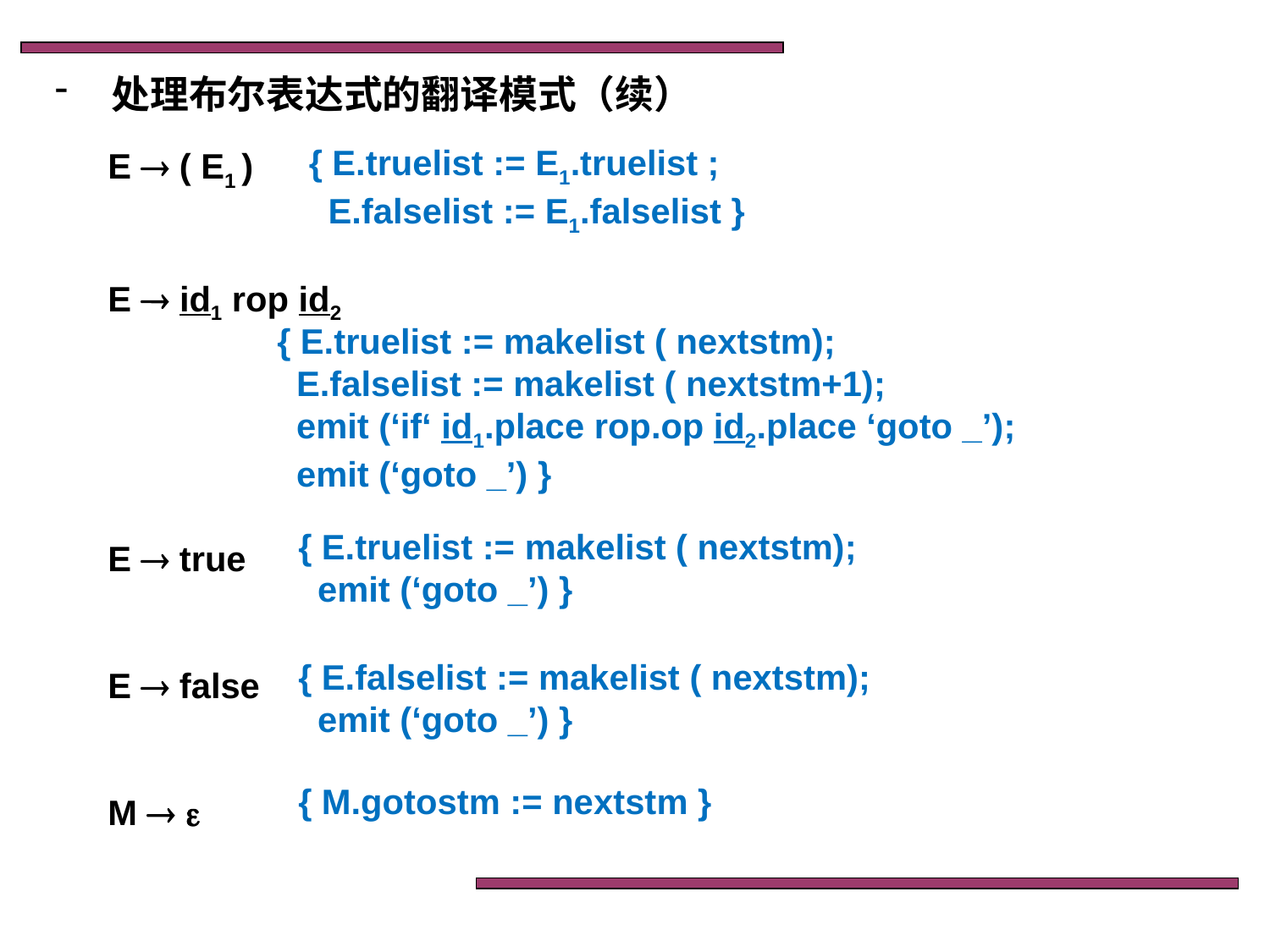

处理布尔表达式的翻译模式（续）
{ E.truelist := E1.truelist ;
  E.falselist := E1.falselist }
E → ( E1 )

E → id1 rop id2

E → true

E → false

M → ε
{ E.truelist := makelist ( nextstm);
  E.falselist := makelist ( nextstm+1);
  emit (‘if‘ id1.place rop.op id2.place ‘goto _’);
  emit (‘goto _’) }

{ E.truelist := makelist ( nextstm);
  emit (‘goto _’) }
{ E.falselist := makelist ( nextstm);
  emit (‘goto _’) }
{ M.gotostm := nextstm }
55